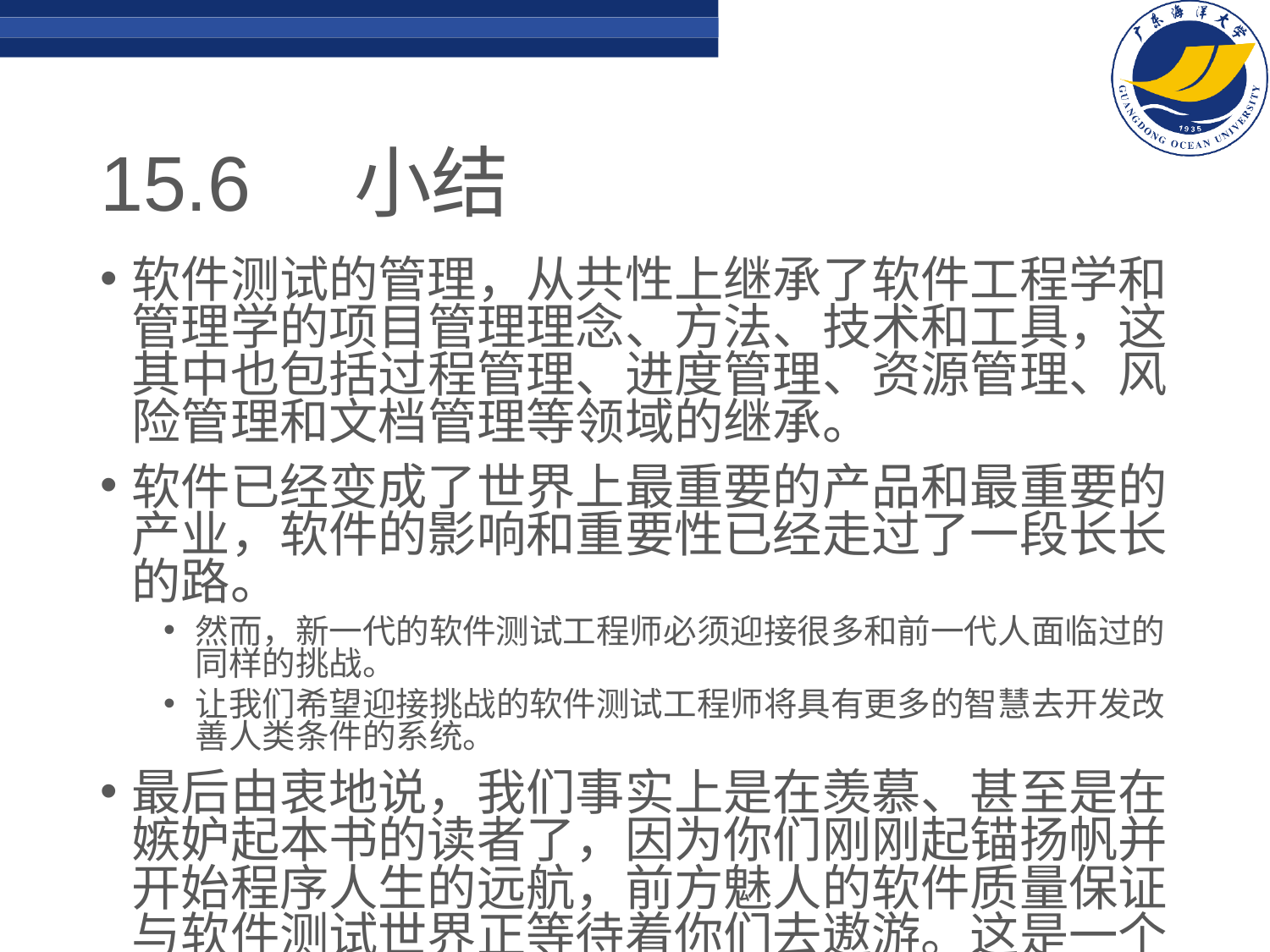

# 15.6	小结
软件测试的管理，从共性上继承了软件工程学和管理学的项目管理理念、方法、技术和工具，这其中也包括过程管理、进度管理、资源管理、风险管理和文档管理等领域的继承。
软件已经变成了世界上最重要的产品和最重要的产业，软件的影响和重要性已经走过了一段长长的路。
然而，新一代的软件测试工程师必须迎接很多和前一代人面临过的同样的挑战。
让我们希望迎接挑战的软件测试工程师将具有更多的智慧去开发改善人类条件的系统。
最后由衷地说，我们事实上是在羡慕、甚至是在嫉妒起本书的读者了，因为你们刚刚起锚扬帆并开始程序人生的远航，前方魅人的软件质量保证与软件测试世界正等待着你们去遨游。这是一个多么令人激动的时刻，一辈子只有这么一次！值此，我们衷心地祝愿你们一帆风顺。
50